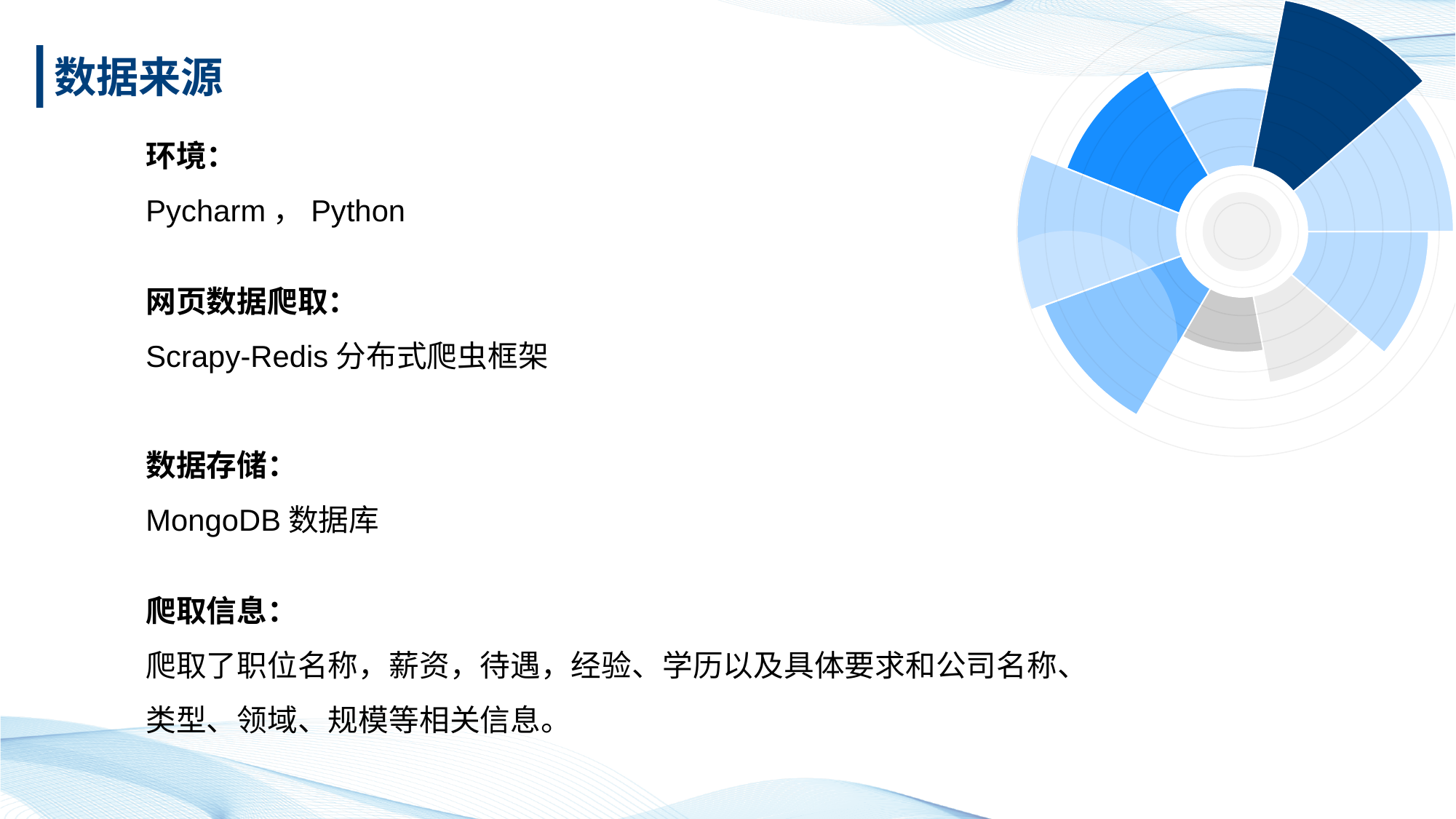

数据来源
环境：
Pycharm，Python

网页数据爬取：
Scrapy-Redis分布式爬虫框架

数据存储：
MongoDB数据库

爬取信息：
爬取了职位名称，薪资，待遇，经验、学历以及具体要求和公司名称、
类型、领域、规模等相关信息。